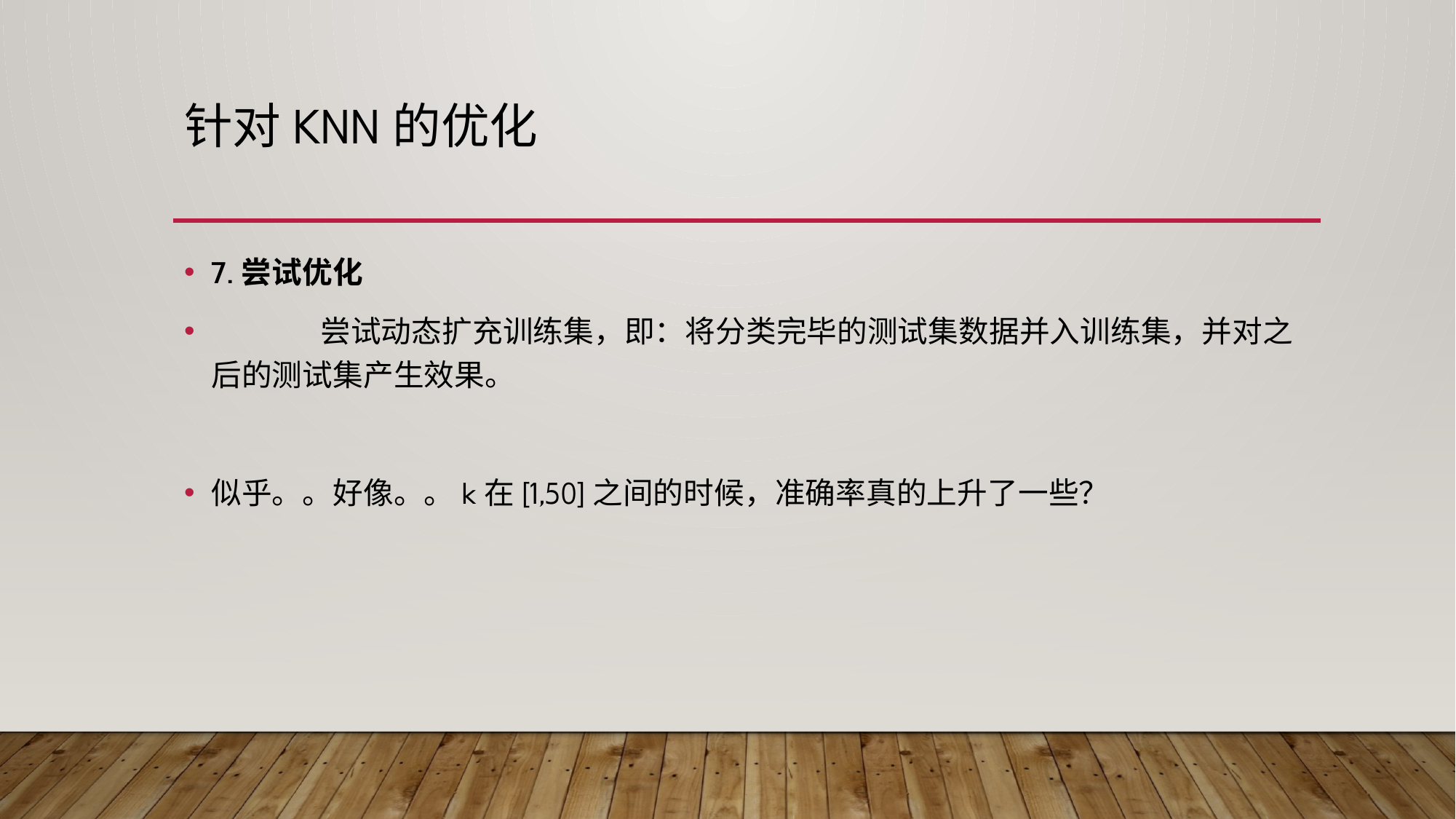

# 针对knn的优化
7.尝试优化
	尝试动态扩充训练集，即：将分类完毕的测试集数据并入训练集，并对之后的测试集产生效果。

似乎。。好像。。k在[1,50]之间的时候，准确率真的上升了一些？